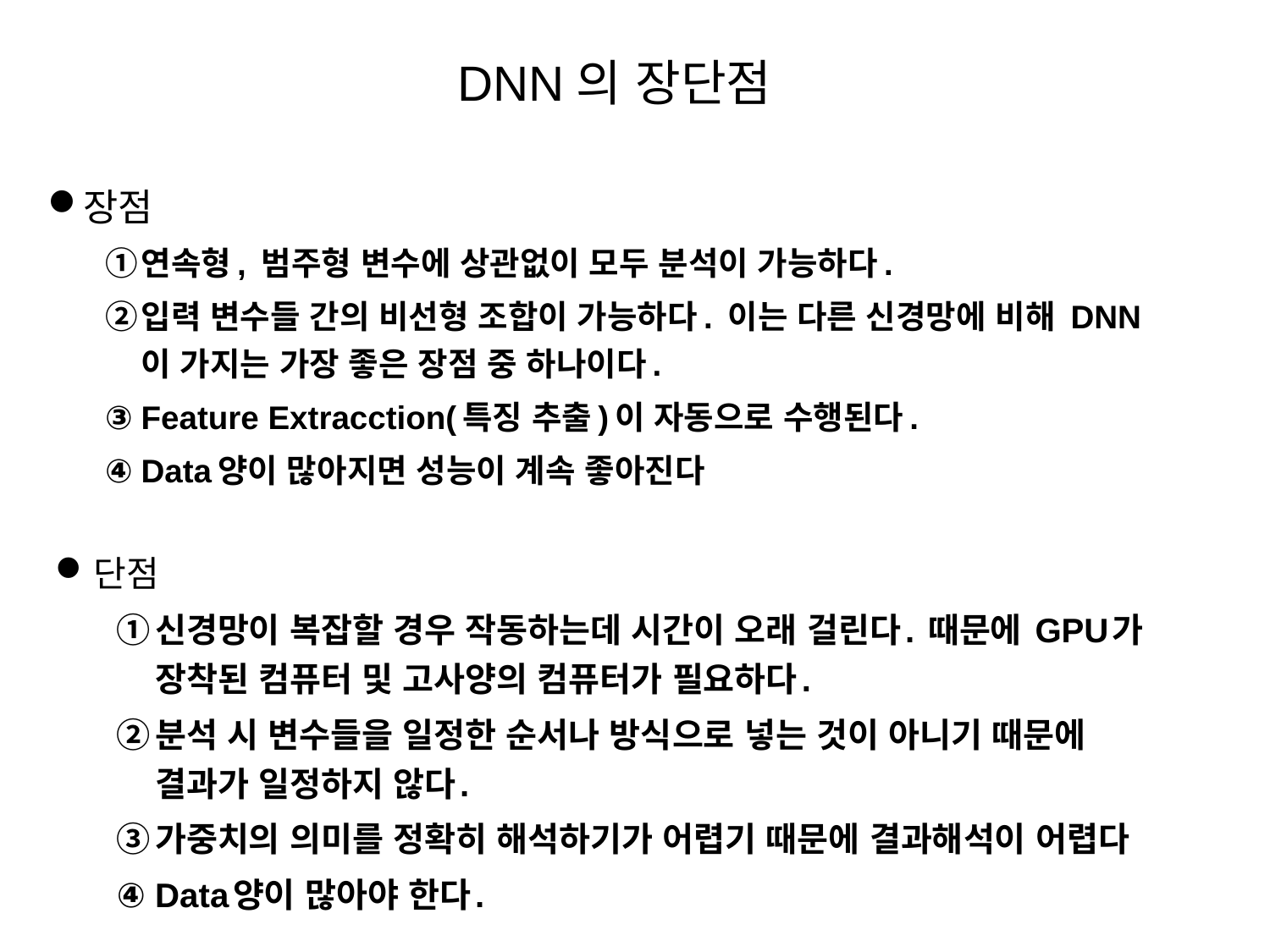

# DNN의 장단점
장점
연속형, 범주형 변수에 상관없이 모두 분석이 가능하다.
입력 변수들 간의 비선형 조합이 가능하다. 이는 다른 신경망에 비해 DNN이 가지는 가장 좋은 장점 중 하나이다.
Feature Extracction(특징 추출)이 자동으로 수행된다.
Data양이 많아지면 성능이 계속 좋아진다

단점
신경망이 복잡할 경우 작동하는데 시간이 오래 걸린다. 때문에 GPU가 장착된 컴퓨터 및 고사양의 컴퓨터가 필요하다.
분석 시 변수들을 일정한 순서나 방식으로 넣는 것이 아니기 때문에 결과가 일정하지 않다.
가중치의 의미를 정확히 해석하기가 어렵기 때문에 결과해석이 어렵다
Data양이 많아야 한다.